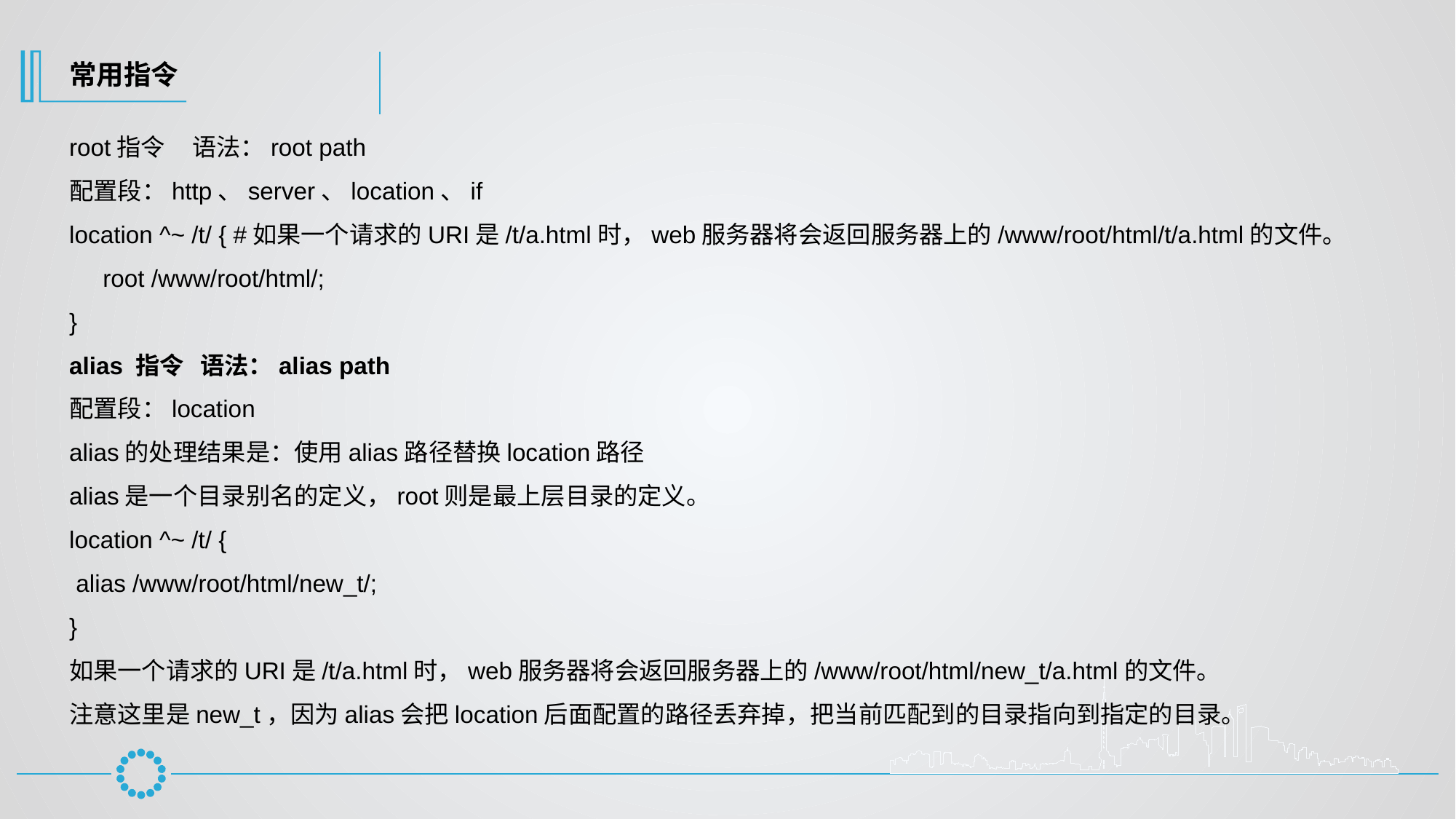

常用指令
root指令     语法：root path
配置段：http、server、location、if
location ^~ /t/ { #如果一个请求的URI是/t/a.html时，web服务器将会返回服务器上的/www/root/html/t/a.html的文件。
     root /www/root/html/;
}
alias 指令   语法：alias path
配置段：location
alias的处理结果是：使用alias路径替换location路径
alias是一个目录别名的定义，root则是最上层目录的定义。
location ^~ /t/ {
 alias /www/root/html/new_t/;
}
如果一个请求的URI是/t/a.html时，web服务器将会返回服务器上的/www/root/html/new_t/a.html的文件。
注意这里是new_t，因为alias会把location后面配置的路径丢弃掉，把当前匹配到的目录指向到指定的目录。
15